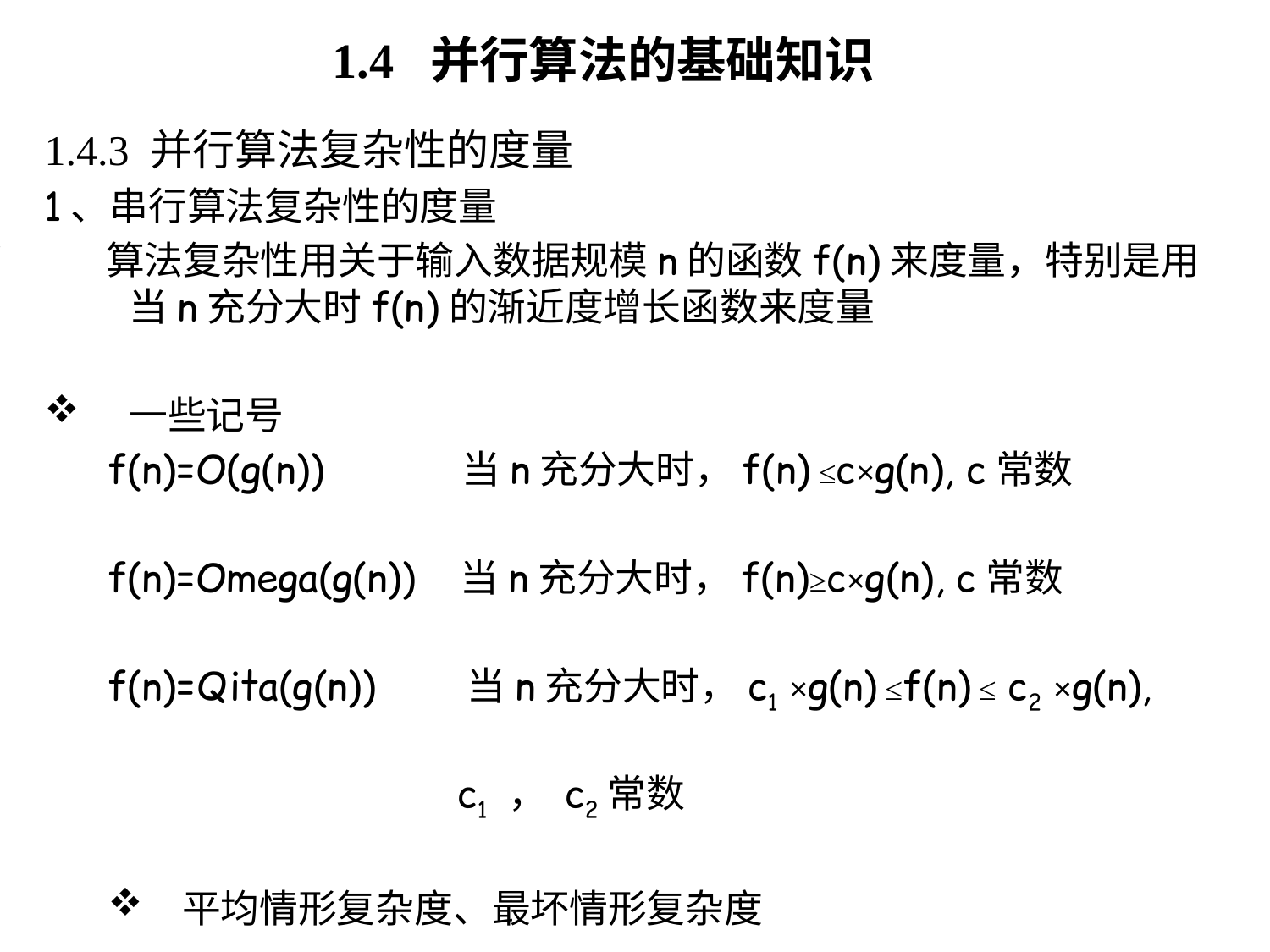

# 1.4  并行算法的基础知识
1.4.3 并行算法复杂性的度量
1、串行算法复杂性的度量
      算法复杂性用关于输入数据规模n的函数f(n)来度量，特别是用当n充分大时f(n)的渐近度增长函数来度量

一些记号
f(n)=O(g(n))           当n充分大时，f(n) ≤c×g(n), c常数

f(n)=Omega(g(n))   当n充分大时，f(n)≥c×g(n), c常数

f(n)=Qita(g(n))       当n充分大时，c1 ×g(n) ≤f(n) ≤ c2 ×g(n),
                              c1 ， c2常数

平均情形复杂度、最坏情形复杂度